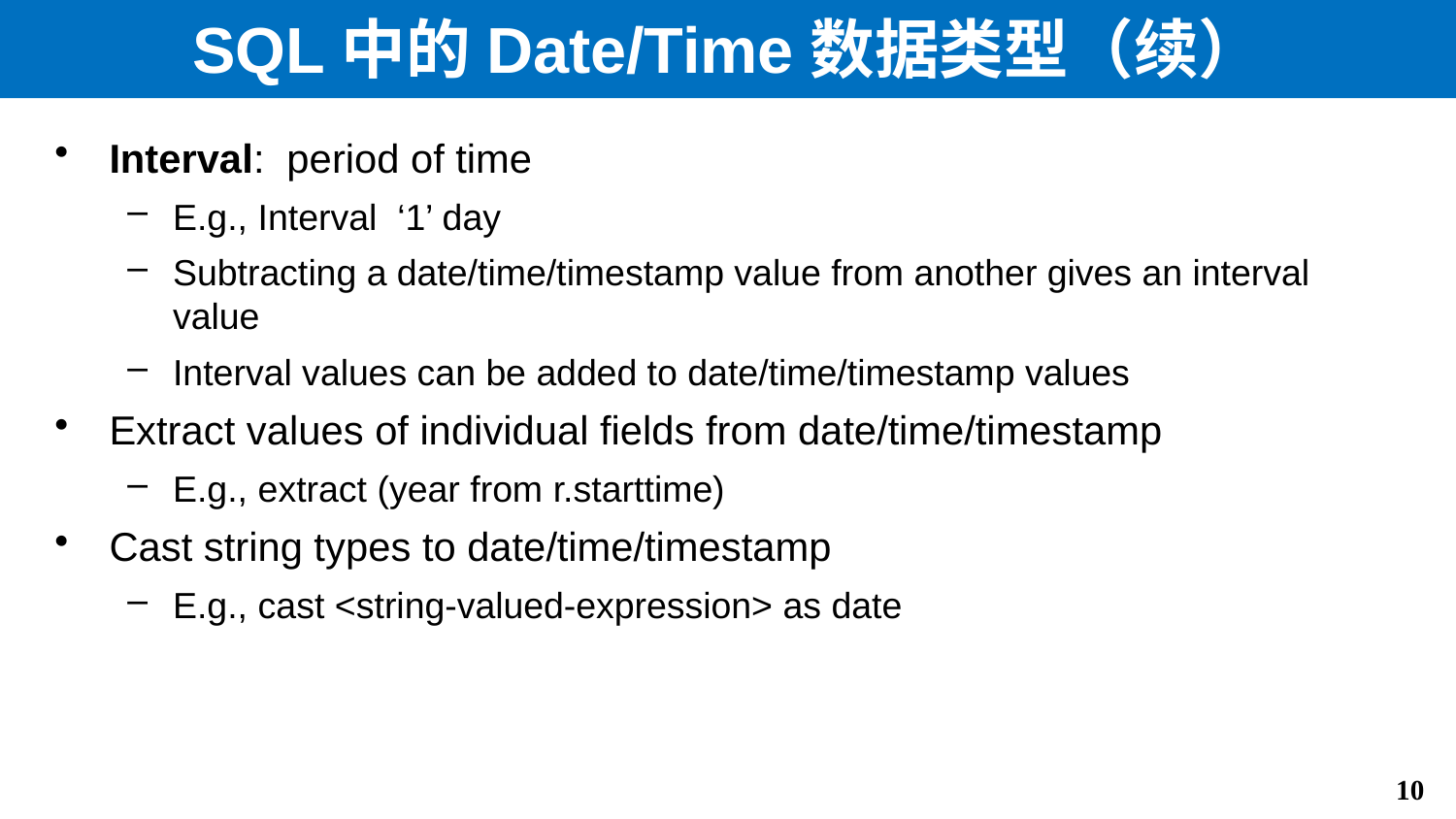

# SQL中的Date/Time数据类型（续）
Interval:  period of time
E.g., Interval  ‘1’ day
Subtracting a date/time/timestamp value from another gives an interval value
Interval values can be added to date/time/timestamp values
Extract values of individual fields from date/time/timestamp
E.g., extract (year from r.starttime)
Cast string types to date/time/timestamp
E.g., cast <string-valued-expression> as date